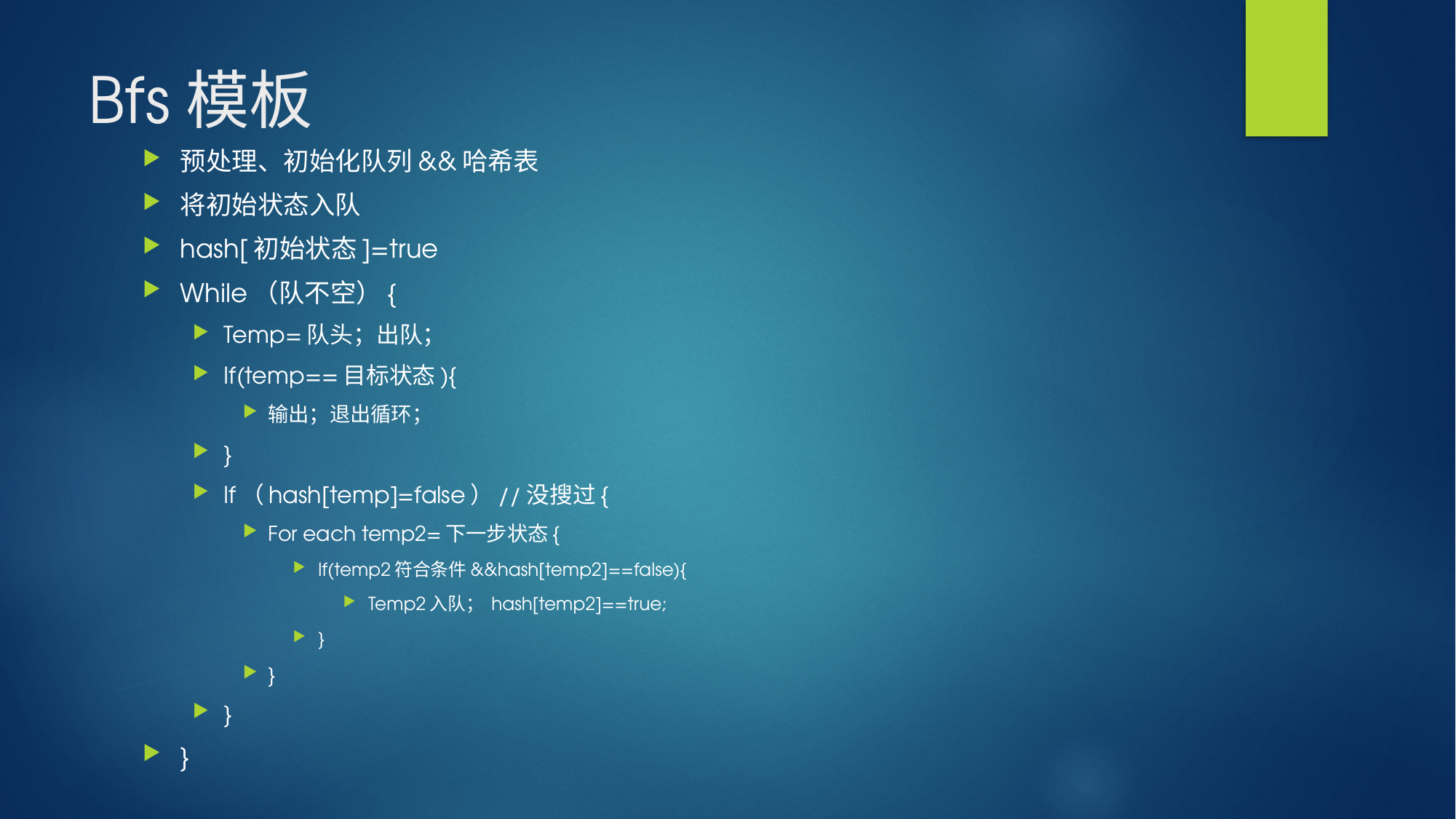

# Bfs模板
预处理、初始化队列&&哈希表
将初始状态入队
hash[初始状态]=true
While（队不空）{
Temp=队头；出队；
If(temp==目标状态){
输出；退出循环；
}
If（hash[temp]=false）//没搜过{
For each temp2=下一步状态{
If(temp2符合条件&&hash[temp2]==false){
Temp2入队； hash[temp2]==true;
}
}
}
}